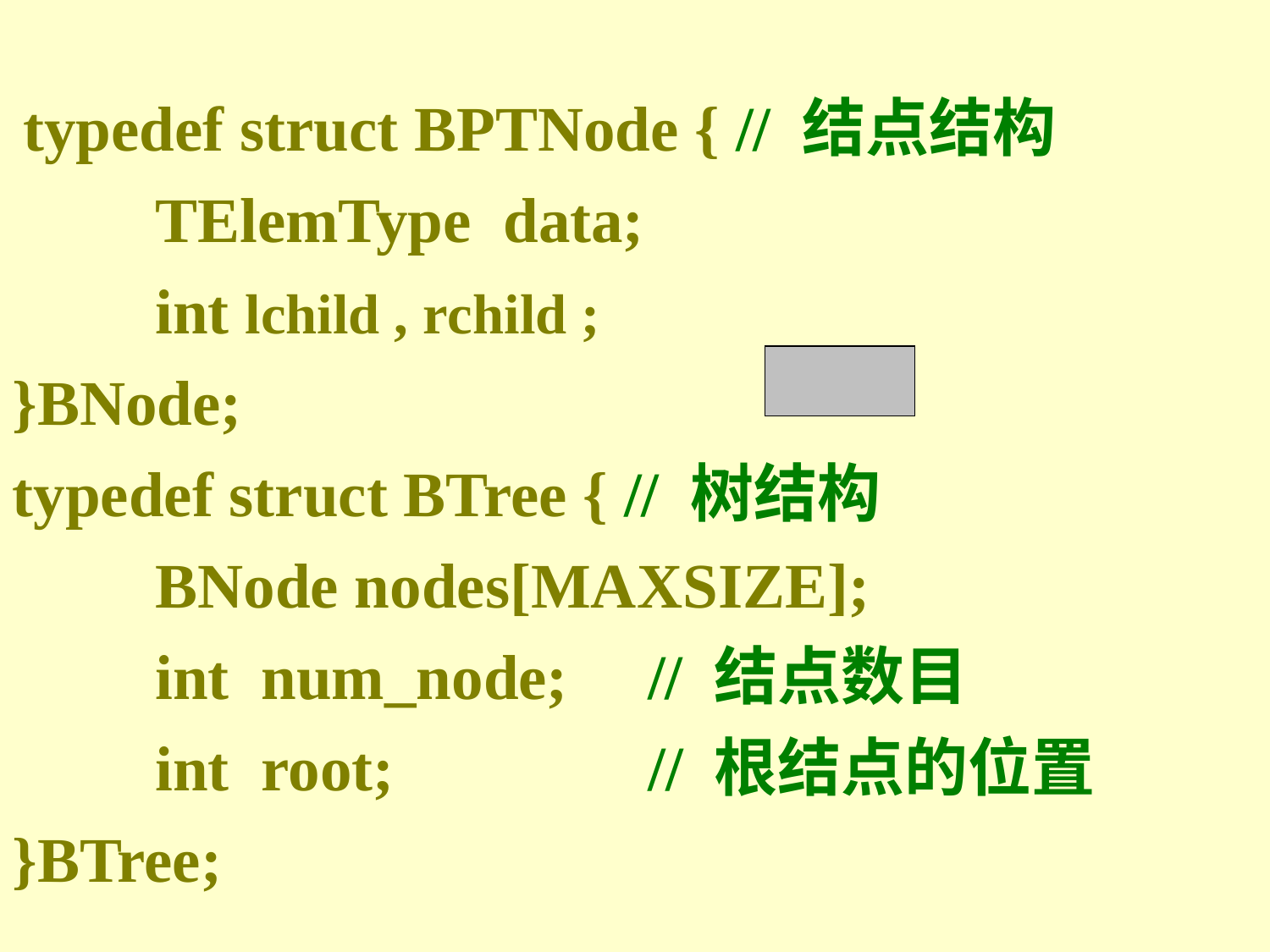

typedef struct BPTNode { // 结点结构
         TElemType  data;
         int lchild , rchild ;
}BNode;
typedef struct BTree { // 树结构
         BNode nodes[MAXSIZE];
         int  num_node;     // 结点数目
         int  root;                // 根结点的位置
}BTree;